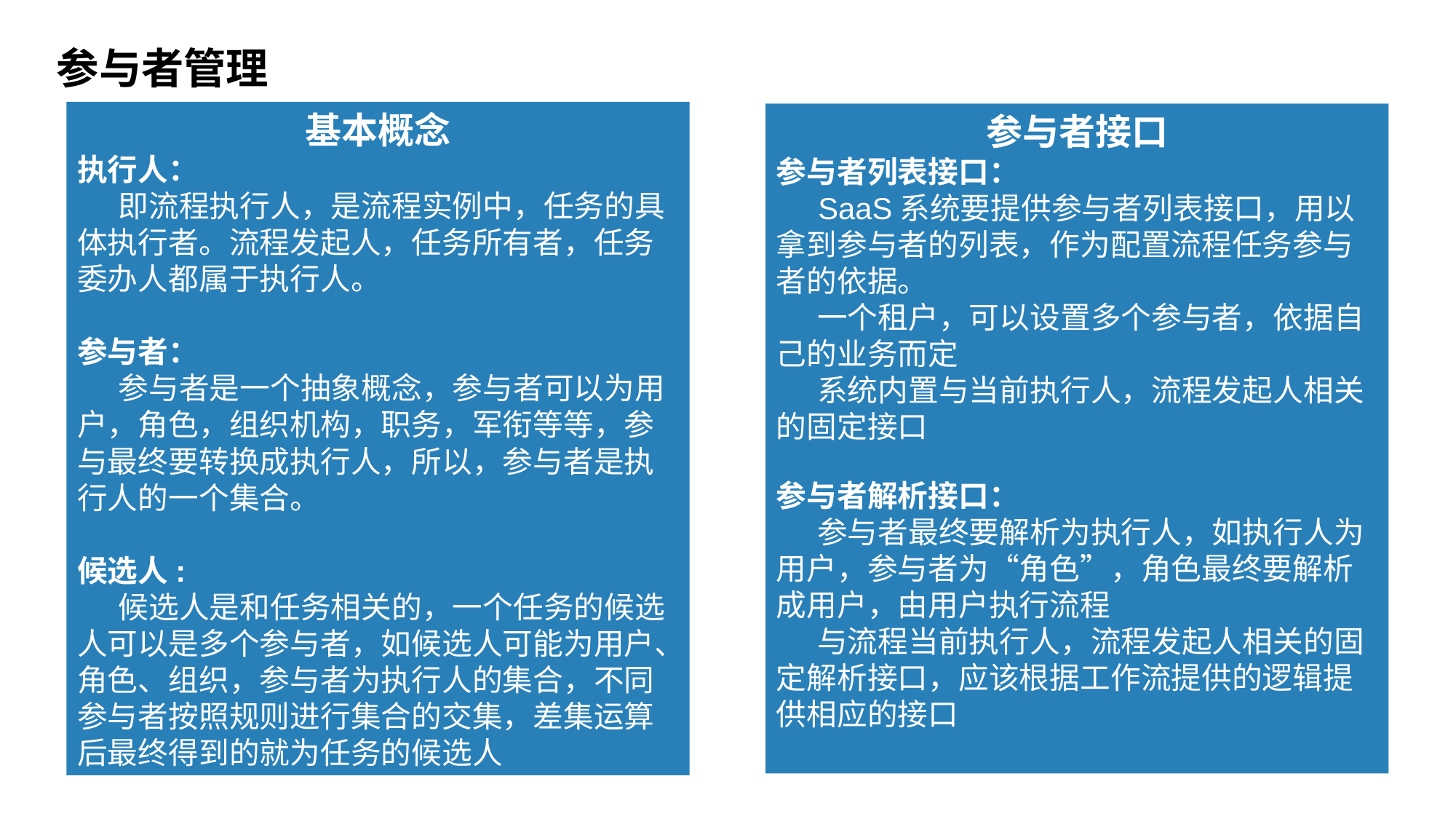

参与者管理
基本概念
执行人：
     即流程执行人，是流程实例中，任务的具体执行者。流程发起人，任务所有者，任务委办人都属于执行人。

参与者：
     参与者是一个抽象概念，参与者可以为用户，角色，组织机构，职务，军衔等等，参与最终要转换成执行人，所以，参与者是执行人的一个集合。

候选人:
     候选人是和任务相关的，一个任务的候选人可以是多个参与者，如候选人可能为用户、角色、组织，参与者为执行人的集合，不同参与者按照规则进行集合的交集，差集运算后最终得到的就为任务的候选人
参与者接口
参与者列表接口：
     SaaS系统要提供参与者列表接口，用以拿到参与者的列表，作为配置流程任务参与者的依据。
     一个租户，可以设置多个参与者，依据自己的业务而定
     系统内置与当前执行人，流程发起人相关的固定接口

参与者解析接口：
     参与者最终要解析为执行人，如执行人为用户，参与者为“角色”，角色最终要解析成用户，由用户执行流程
     与流程当前执行人，流程发起人相关的固定解析接口，应该根据工作流提供的逻辑提供相应的接口